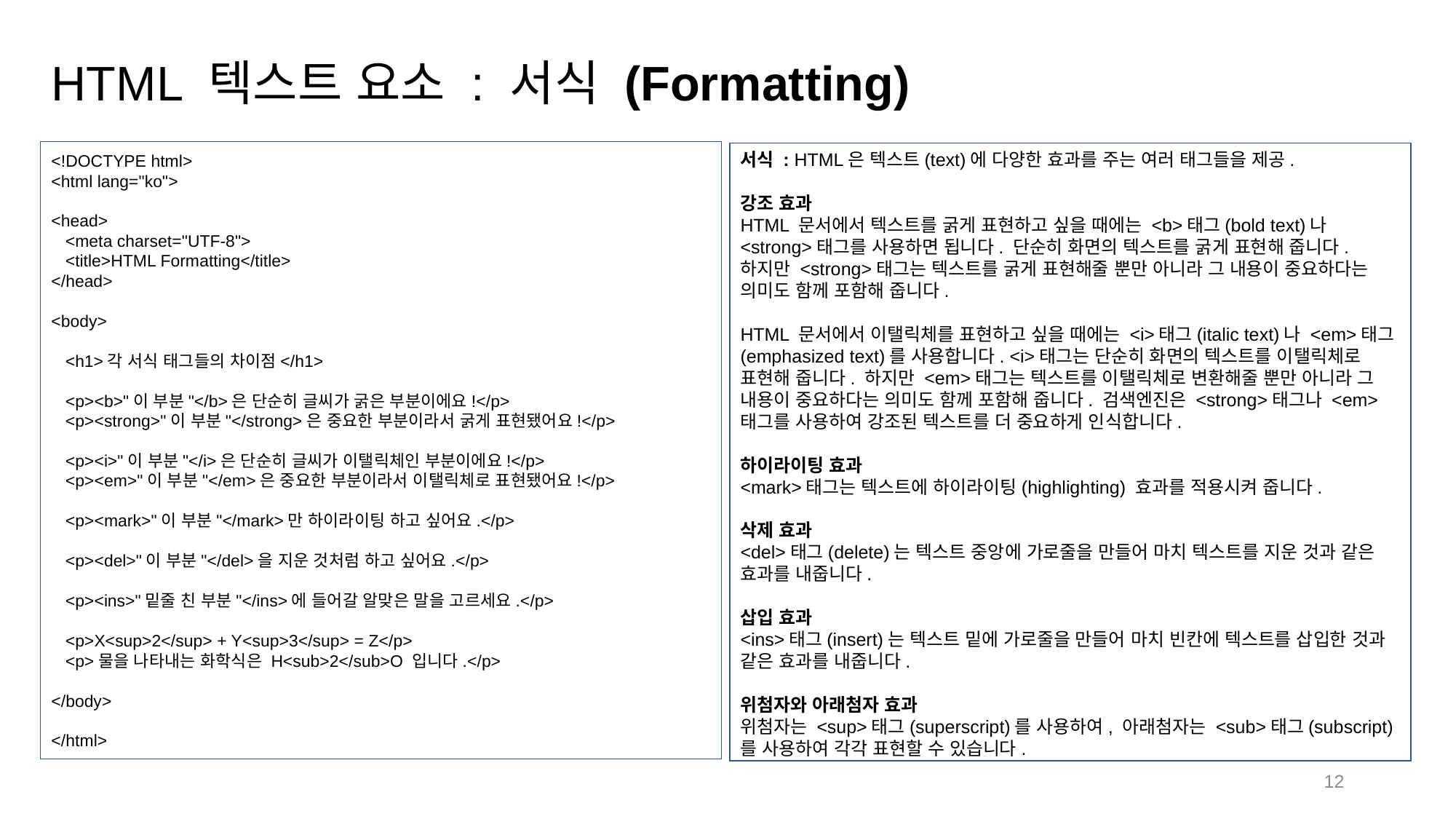

# HTML 텍스트 요소 : 서식 (Formatting)
<!DOCTYPE html>
<html lang="ko">

<head>
   <meta charset="UTF-8">
   <title>HTML Formatting</title>
</head>

<body>

   <h1>각 서식 태그들의 차이점</h1>

   <p><b>"이 부분"</b>은 단순히 글씨가 굵은 부분이에요!</p>
   <p><strong>"이 부분"</strong>은 중요한 부분이라서 굵게 표현됐어요!</p>

   <p><i>"이 부분"</i>은 단순히 글씨가 이탤릭체인 부분이에요!</p>
   <p><em>"이 부분"</em>은 중요한 부분이라서 이탤릭체로 표현됐어요!</p>

   <p><mark>"이 부분"</mark>만 하이라이팅 하고 싶어요.</p>

   <p><del>"이 부분"</del>을 지운 것처럼 하고 싶어요.</p>

   <p><ins>"밑줄 친 부분"</ins>에 들어갈 알맞은 말을 고르세요.</p>

   <p>X<sup>2</sup> + Y<sup>3</sup> = Z</p>
   <p>물을 나타내는 화학식은 H<sub>2</sub>O 입니다.</p>

</body>

</html>
서식 : HTML은 텍스트(text)에 다양한 효과를 주는 여러 태그들을 제공.

강조 효과
HTML 문서에서 텍스트를 굵게 표현하고 싶을 때에는 <b>태그(bold text)나 <strong>태그를 사용하면 됩니다. 단순히 화면의 텍스트를 굵게 표현해 줍니다. 하지만 <strong>태그는 텍스트를 굵게 표현해줄 뿐만 아니라 그 내용이 중요하다는 의미도 함께 포함해 줍니다.

HTML 문서에서 이탤릭체를 표현하고 싶을 때에는 <i>태그(italic text)나 <em>태그(emphasized text)를 사용합니다. <i>태그는 단순히 화면의 텍스트를 이탤릭체로 표현해 줍니다. 하지만 <em>태그는 텍스트를 이탤릭체로 변환해줄 뿐만 아니라 그 내용이 중요하다는 의미도 함께 포함해 줍니다. 검색엔진은 <strong>태그나 <em>태그를 사용하여 강조된 텍스트를 더 중요하게 인식합니다.
하이라이팅 효과
<mark>태그는 텍스트에 하이라이팅(highlighting) 효과를 적용시켜 줍니다.

삭제 효과
<del>태그(delete)는 텍스트 중앙에 가로줄을 만들어 마치 텍스트를 지운 것과 같은 효과를 내줍니다.

삽입 효과
<ins>태그(insert)는 텍스트 밑에 가로줄을 만들어 마치 빈칸에 텍스트를 삽입한 것과 같은 효과를 내줍니다.

위첨자와 아래첨자 효과
위첨자는 <sup>태그(superscript)를 사용하여, 아래첨자는 <sub>태그(subscript)를 사용하여 각각 표현할 수 있습니다.

12